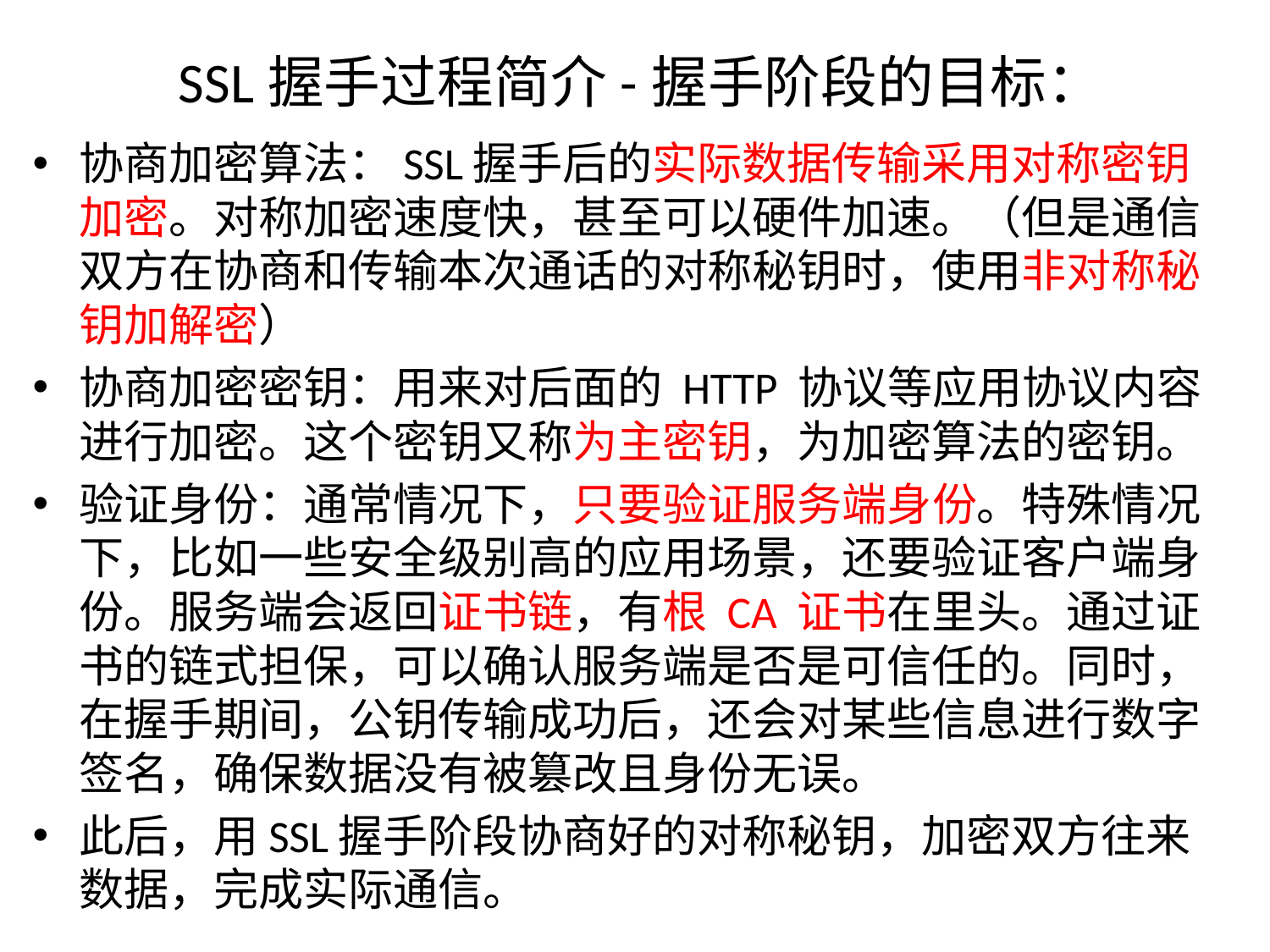

# SSL握手过程简介-握手阶段的目标：
协商加密算法：SSL握手后的实际数据传输采用对称密钥加密。对称加密速度快，甚至可以硬件加速。（但是通信双方在协商和传输本次通话的对称秘钥时，使用非对称秘钥加解密）
协商加密密钥：用来对后面的 HTTP 协议等应用协议内容进行加密。这个密钥又称为主密钥，为加密算法的密钥。
验证身份：通常情况下，只要验证服务端身份。特殊情况下，比如一些安全级别高的应用场景，还要验证客户端身份。服务端会返回证书链，有根 CA 证书在里头。通过证书的链式担保，可以确认服务端是否是可信任的。同时，在握手期间，公钥传输成功后，还会对某些信息进行数字签名，确保数据没有被篡改且身份无误。
此后，用SSL握手阶段协商好的对称秘钥，加密双方往来数据，完成实际通信。